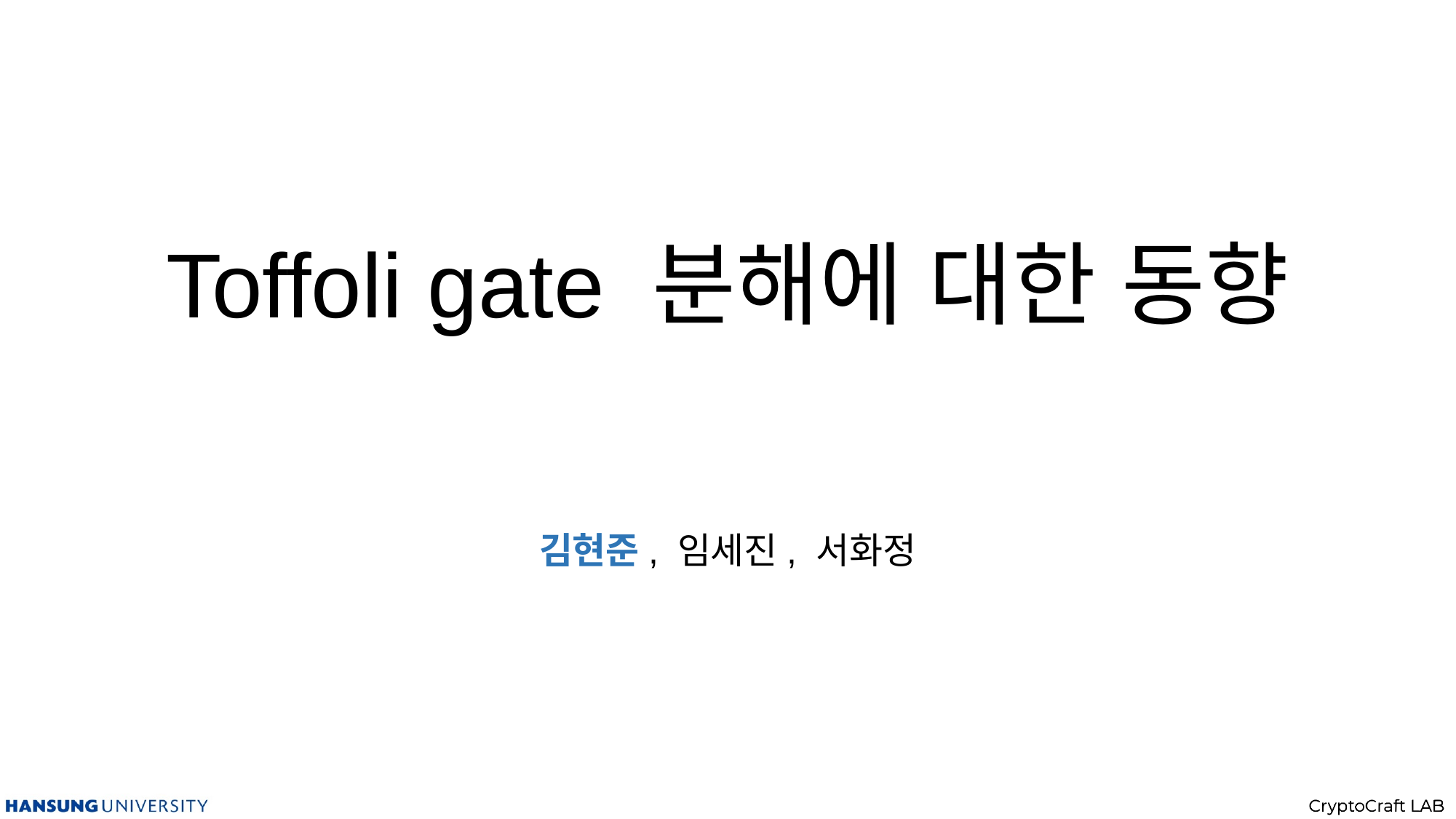

# Toffoli gate 분해에 대한 동향
김현준, 임세진, 서화정